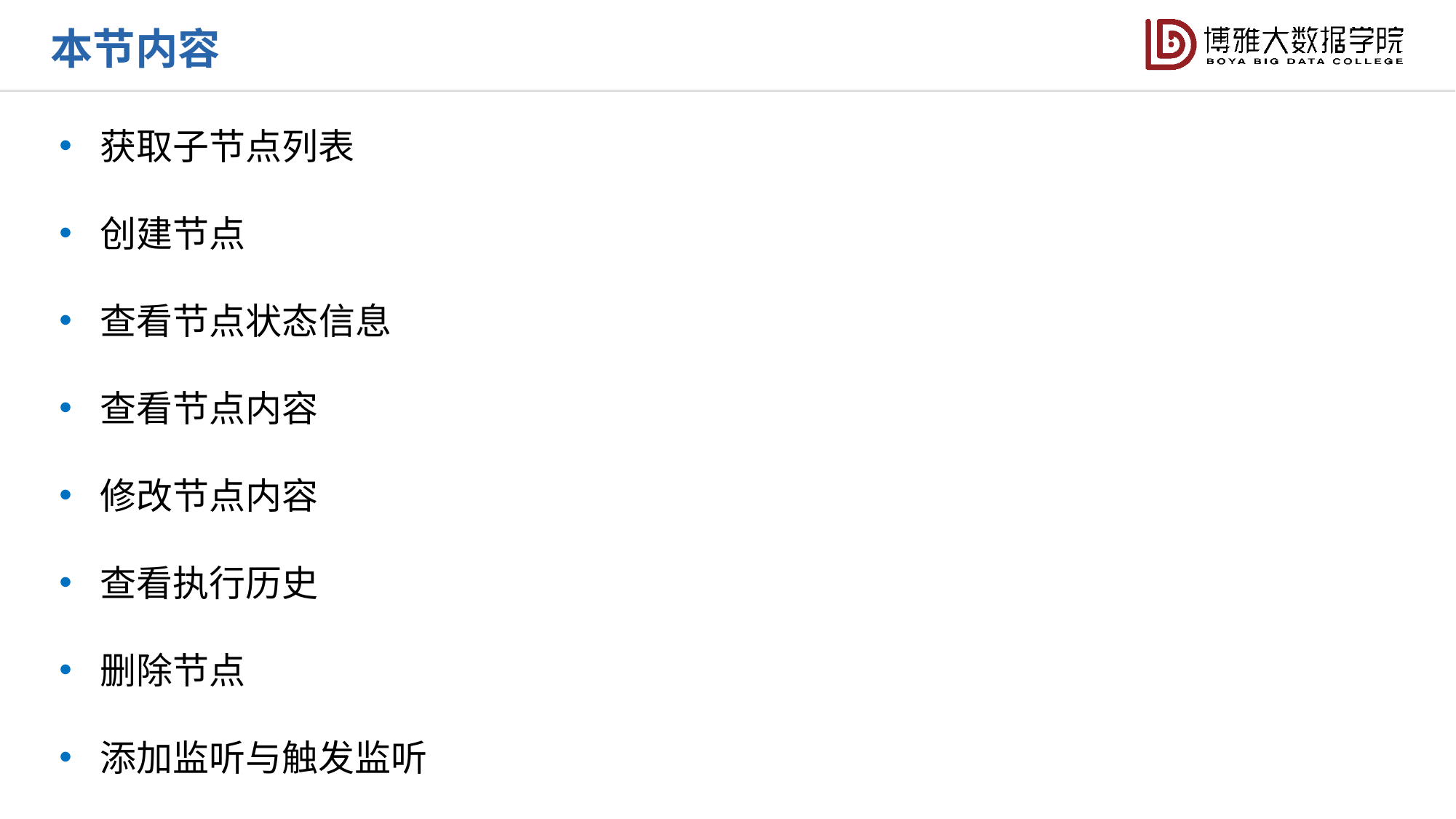

本节内容

获取子节点列表

创建节点

查看节点状态信息

查看节点内容

修改节点内容

查看执行历史

删除节点

添加监听与触发监听